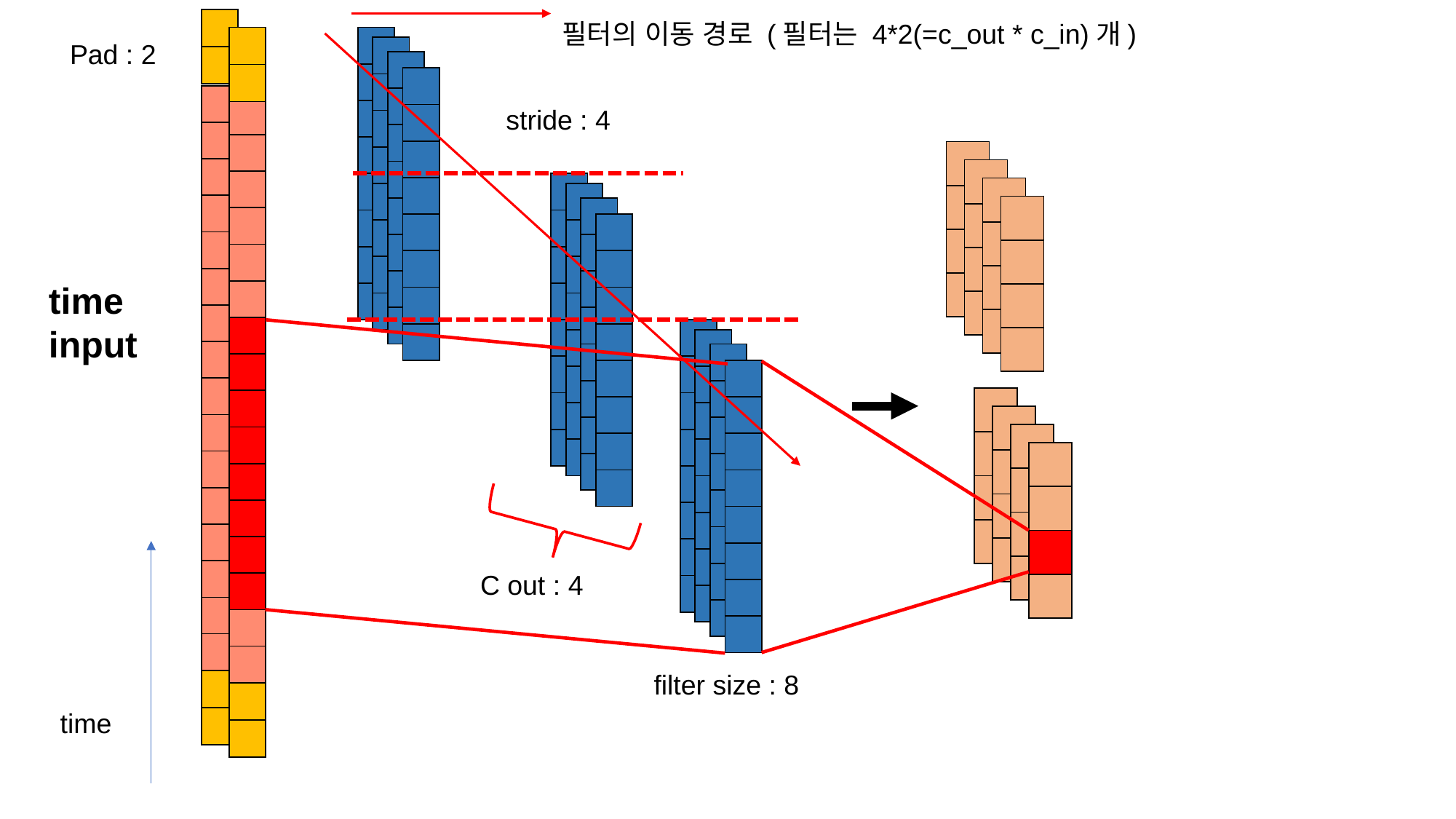

|  |
| --- |
|  |
필터의 이동 경로 (필터는 4*2(=c_out * c_in)개)
|  |
| --- |
|  |
|  |
| --- |
|  |
|  |
|  |
|  |
|  |
|  |
|  |
Pad : 2
|  |
| --- |
|  |
|  |
|  |
|  |
|  |
|  |
|  |
|  |
| --- |
|  |
|  |
|  |
|  |
|  |
|  |
|  |
|  |
| --- |
|  |
|  |
|  |
|  |
|  |
|  |
|  |
|  |
| --- |
|  |
|  |
|  |
|  |
|  |
|  |
|  |
|  |
|  |
|  |
|  |
|  |
|  |
|  |
|  |
stride : 4
|  |
| --- |
|  |
|  |
|  |
|  |
|  |
|  |
|  |
|  |
|  |
|  |
|  |
|  |
|  |
|  |
|  |
|  |
| --- |
|  |
|  |
|  |
|  |
| --- |
|  |
|  |
|  |
|  |
| --- |
|  |
|  |
|  |
|  |
|  |
|  |
|  |
|  |
| --- |
|  |
|  |
|  |
|  |
| --- |
|  |
|  |
|  |
|  |
|  |
|  |
|  |
|  |
| --- |
|  |
|  |
|  |
|  |
| --- |
|  |
|  |
|  |
|  |
|  |
|  |
|  |
|  |
| --- |
|  |
|  |
|  |
|  |
|  |
|  |
|  |
time
input
|  |
| --- |
|  |
|  |
|  |
|  |
|  |
|  |
|  |
|  |
| --- |
|  |
|  |
|  |
|  |
|  |
|  |
|  |
|  |
| --- |
|  |
|  |
|  |
|  |
|  |
|  |
|  |
|  |
| --- |
|  |
|  |
|  |
|  |
|  |
|  |
|  |
|  |
| --- |
|  |
|  |
|  |
|  |
| --- |
|  |
|  |
|  |
|  |
| --- |
|  |
|  |
|  |
|  |
| --- |
|  |
|  |
|  |

C out : 4
filter size : 8
|  |
| --- |
|  |
|  |
| --- |
|  |
time